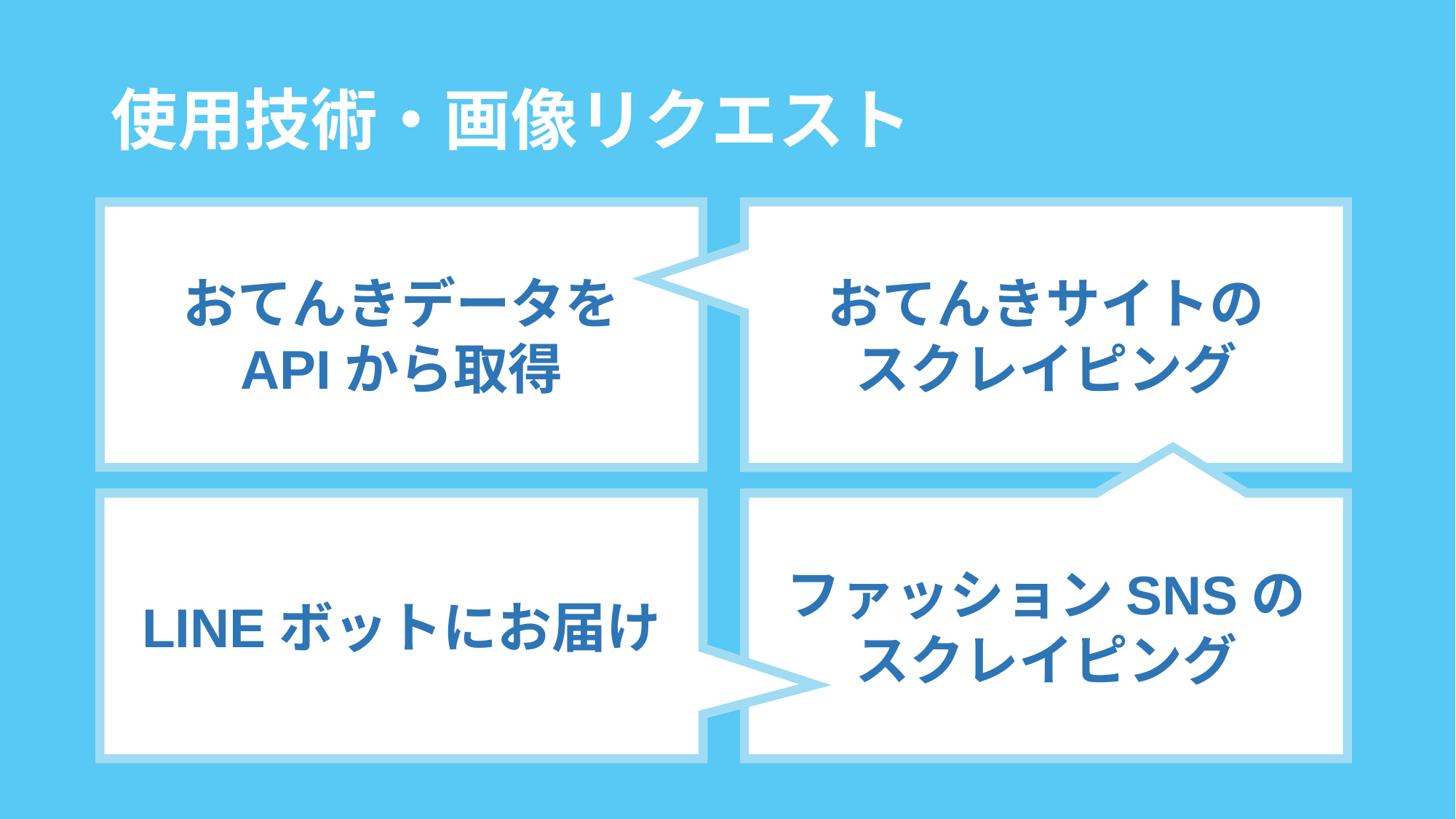

# 使用技術・画像リクエスト
おてんきデータを
APIから取得
おてんきサイトの
スクレイピング
LINEボットにお届け
ファッションSNSの
スクレイピング